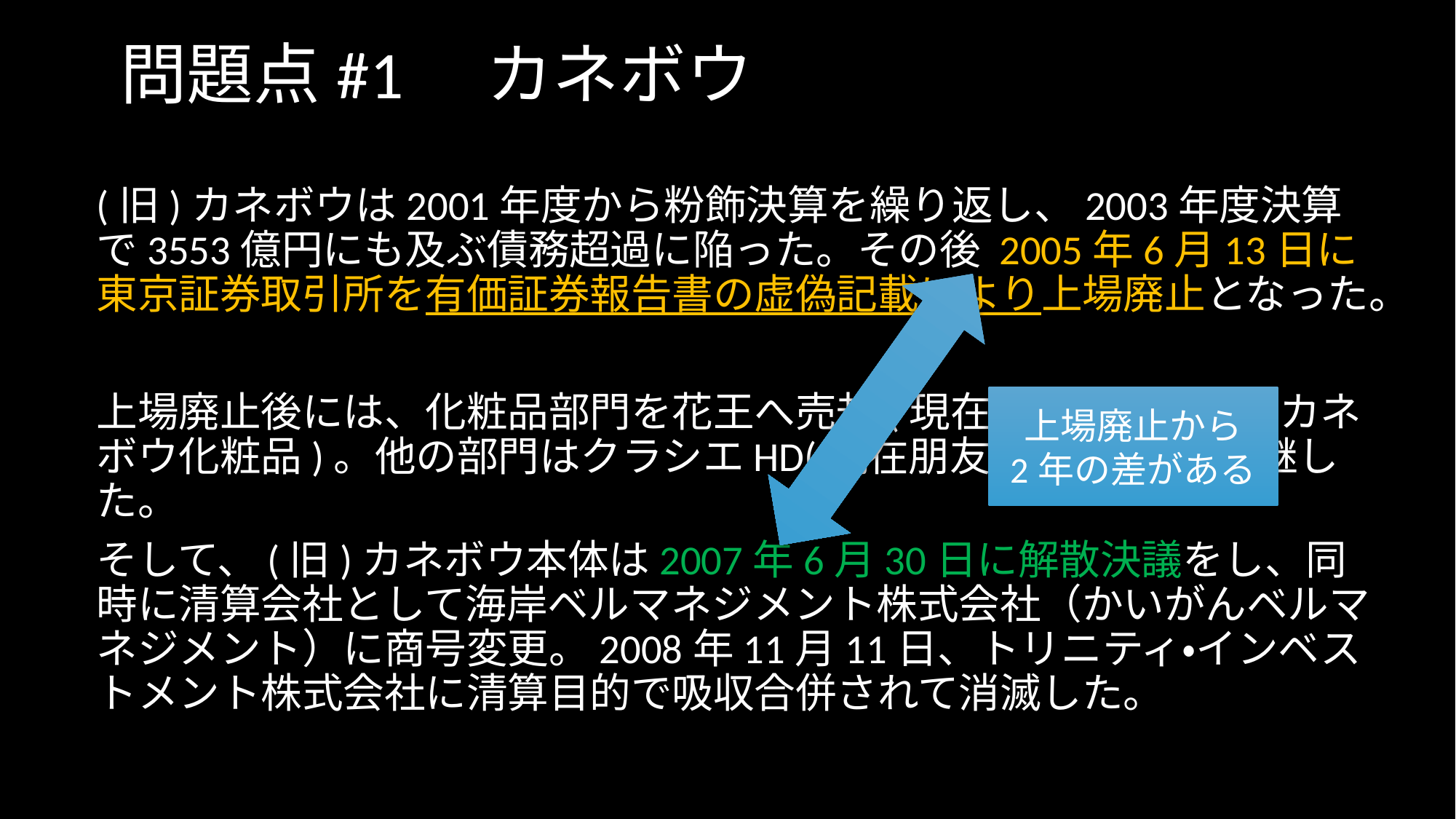

# 問題点#1　カネボウ
(旧)カネボウは2001年度から粉飾決算を繰り返し、2003年度決算で3553億円にも及ぶ債務超過に陥った。その後 2005年6月13日に東京証券取引所を有価証券報告書の虚偽記載により上場廃止となった。

上場廃止後には、化粧品部門を花王へ売却(現在の花王子会社のカネボウ化粧品)。他の部門はクラシエHD(現在朋友HD傘下)が承継した。
そして、(旧)カネボウ本体は2007年6月30日に解散決議をし、同時に清算会社として海岸ベルマネジメント株式会社（かいがんベルマネジメント）に商号変更。2008年11月11日、トリニティ・インベストメント株式会社に清算目的で吸収合併されて消滅した。

上場廃止から
2年の差がある